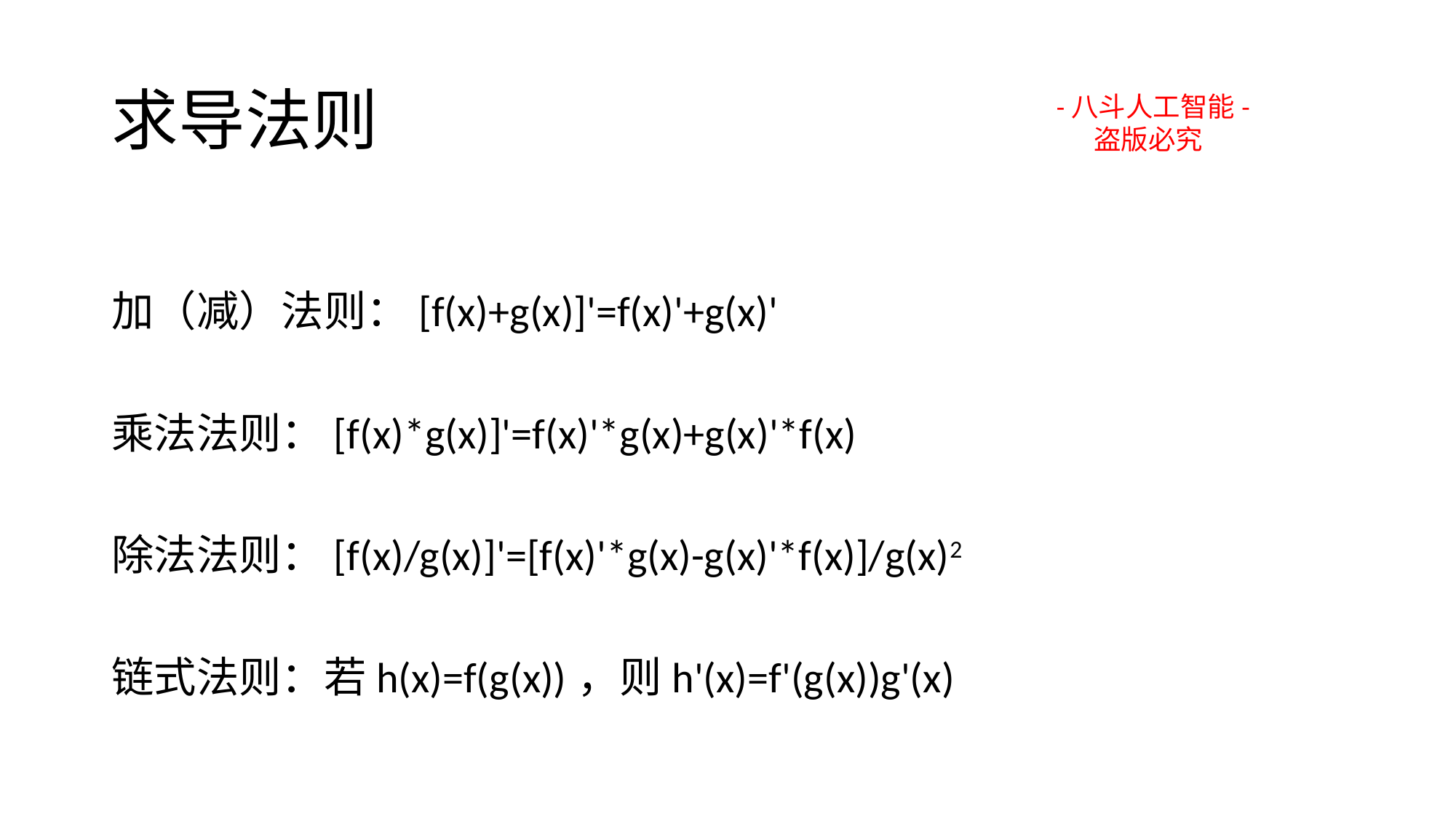

# 求导法则
-八斗人工智能-
     盗版必究

加（减）法则：[f(x)+g(x)]'=f(x)'+g(x)'

乘法法则：[f(x)*g(x)]'=f(x)'*g(x)+g(x)'*f(x)

除法法则：[f(x)/g(x)]'=[f(x)'*g(x)-g(x)'*f(x)]/g(x)2

链式法则：若h(x)=f(g(x))，则h'(x)=f'(g(x))g'(x)